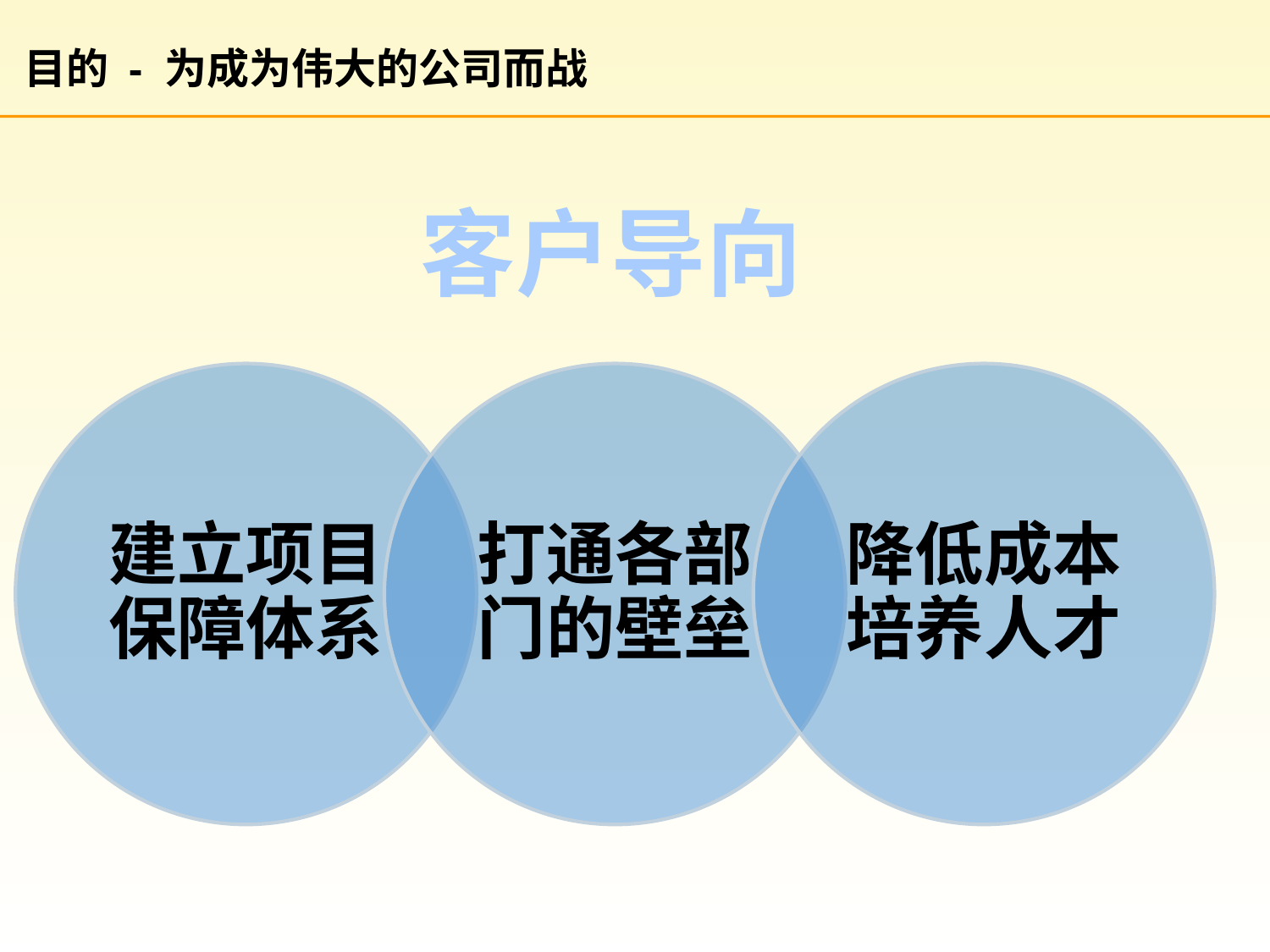

目的 - 为成为伟大的公司而战
客户导向
建立项目保障体系
打通各部门的壁垒
降低成本培养人才